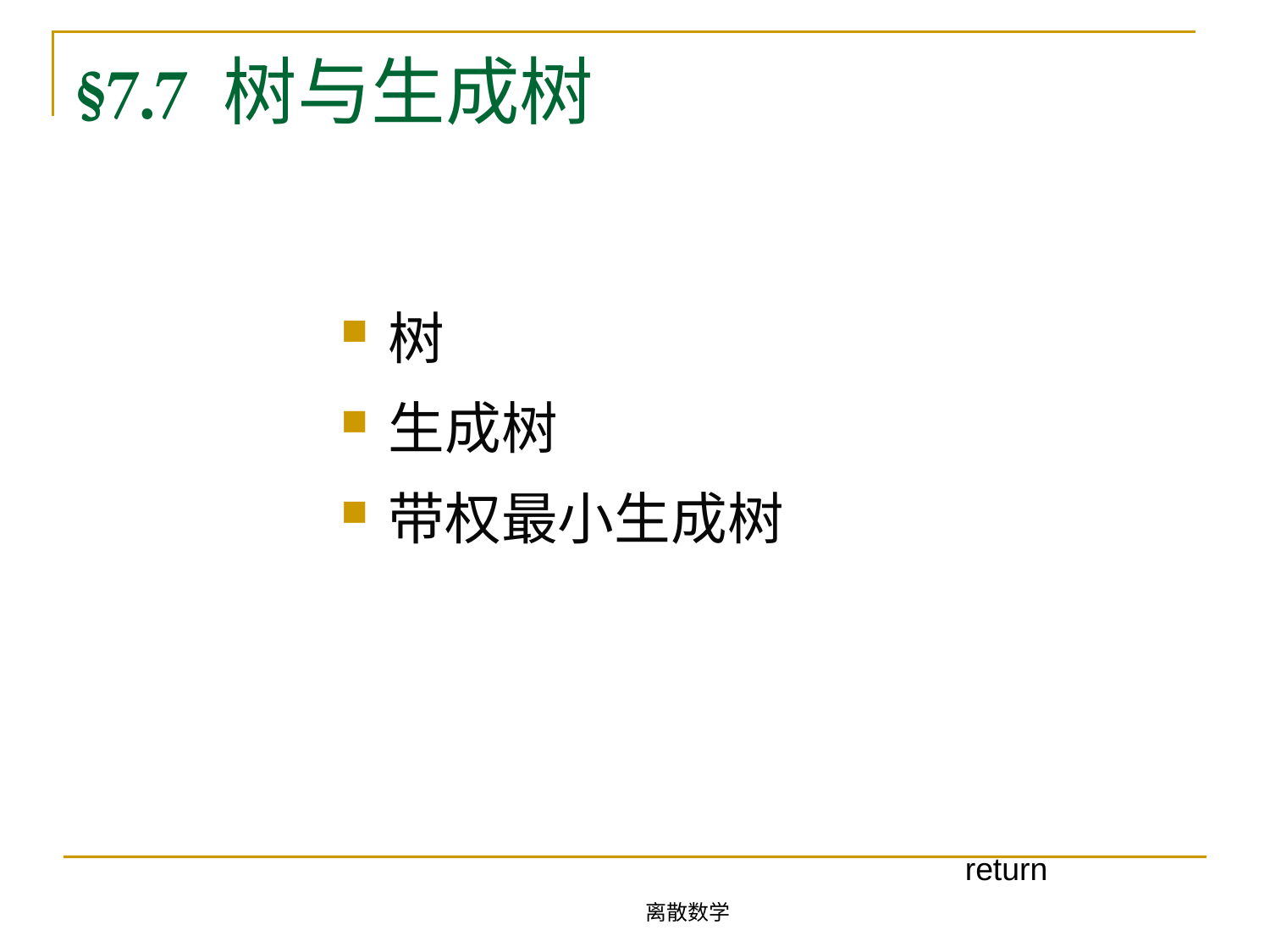

# §7.7 树与生成树
树
生成树
带权最小生成树
return

离散数学
15